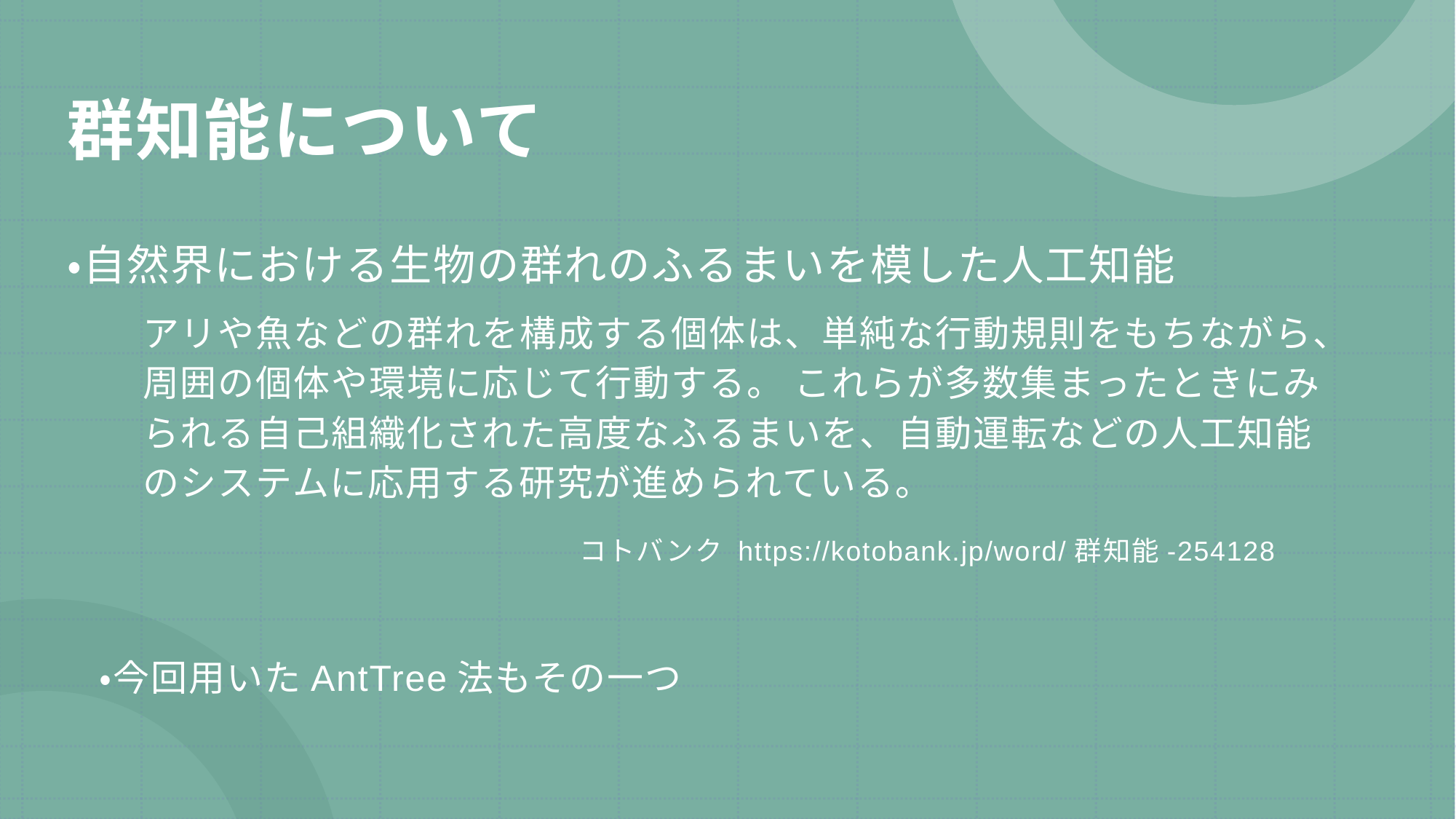

# 群知能について
・自然界における生物の群れのふるまいを模した人工知能
アリや魚などの群れを構成する個体は、単純な行動規則をもちながら、周囲の個体や環境に応じて行動する。 これらが多数集まったときにみられる自己組織化された高度なふるまいを、自動運転などの人工知能のシステムに応用する研究が進められている。
				コトバンク https://kotobank.jp/word/群知能-254128

・今回用いたAntTree法もその一つ